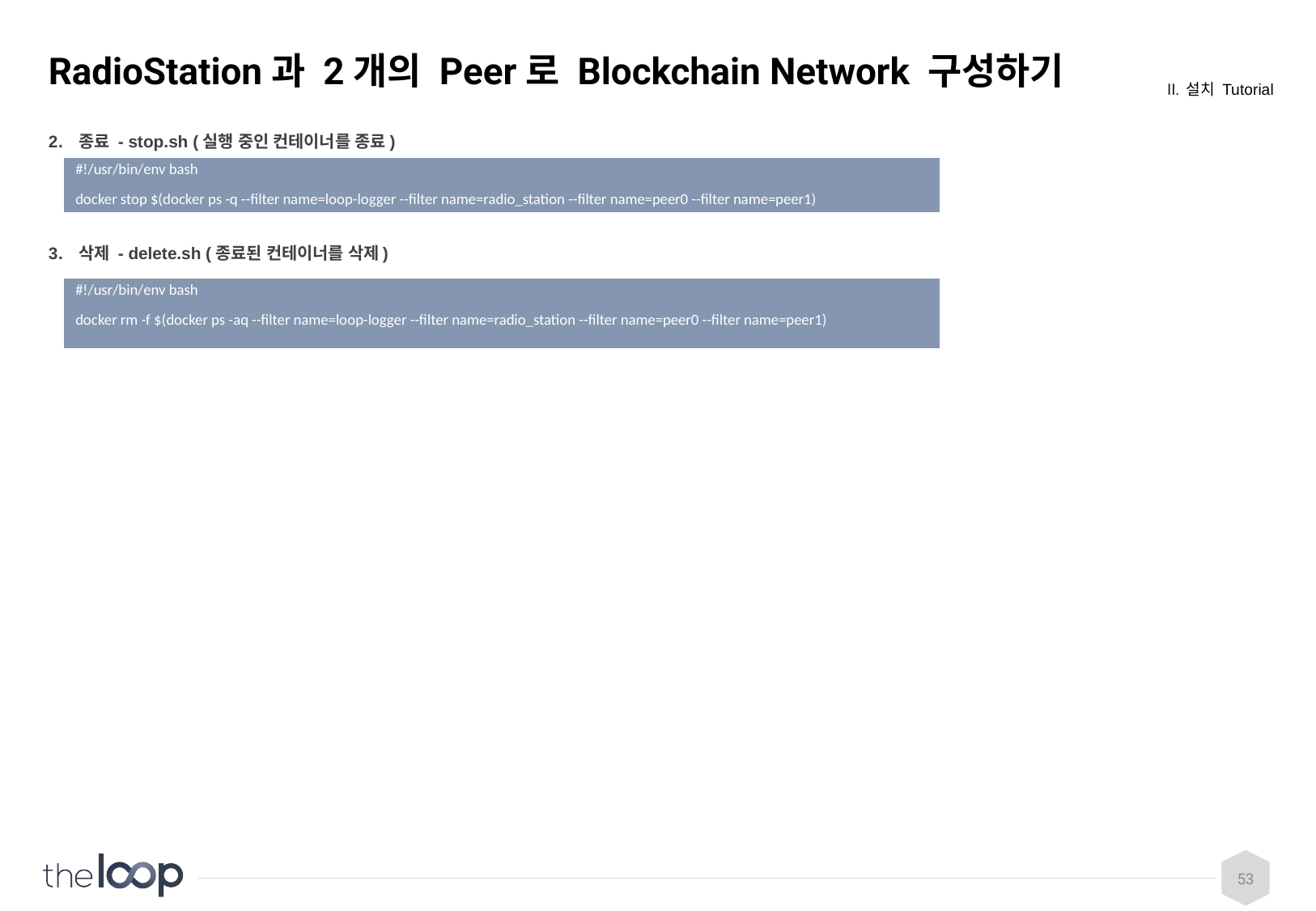

# RadioStation과 2개의 Peer로 Blockchain Network 구성하기
II. 설치 Tutorial

종료 - stop.sh (실행 중인 컨테이너를 종료)

삭제 - delete.sh (종료된 컨테이너를 삭제)

| #!/usr/bin/env bash docker stop $(docker ps -q --filter name=loop-logger --filter name=radio\_station --filter name=peer0 --filter name=peer1) |
| --- |
| #!/usr/bin/env bash docker rm -f $(docker ps -aq --filter name=loop-logger --filter name=radio\_station --filter name=peer0 --filter name=peer1) |
| --- |
53